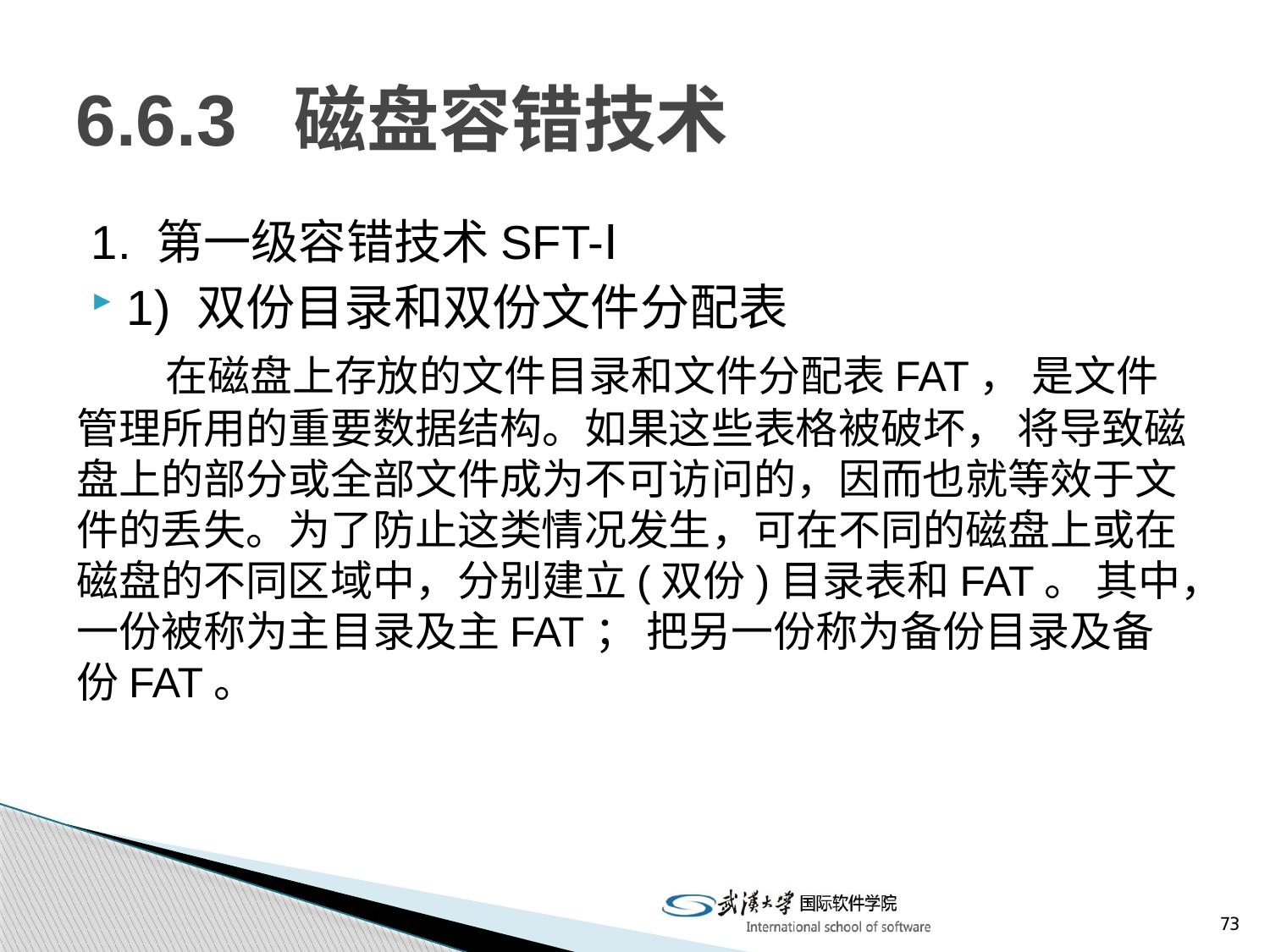

# 6.6.3  磁盘容错技术
1. 第一级容错技术SFT-Ⅰ
1) 双份目录和双份文件分配表
       在磁盘上存放的文件目录和文件分配表FAT， 是文件管理所用的重要数据结构。如果这些表格被破坏， 将导致磁盘上的部分或全部文件成为不可访问的，因而也就等效于文件的丢失。为了防止这类情况发生，可在不同的磁盘上或在磁盘的不同区域中，分别建立(双份)目录表和FAT。 其中，一份被称为主目录及主FAT； 把另一份称为备份目录及备份FAT。
73